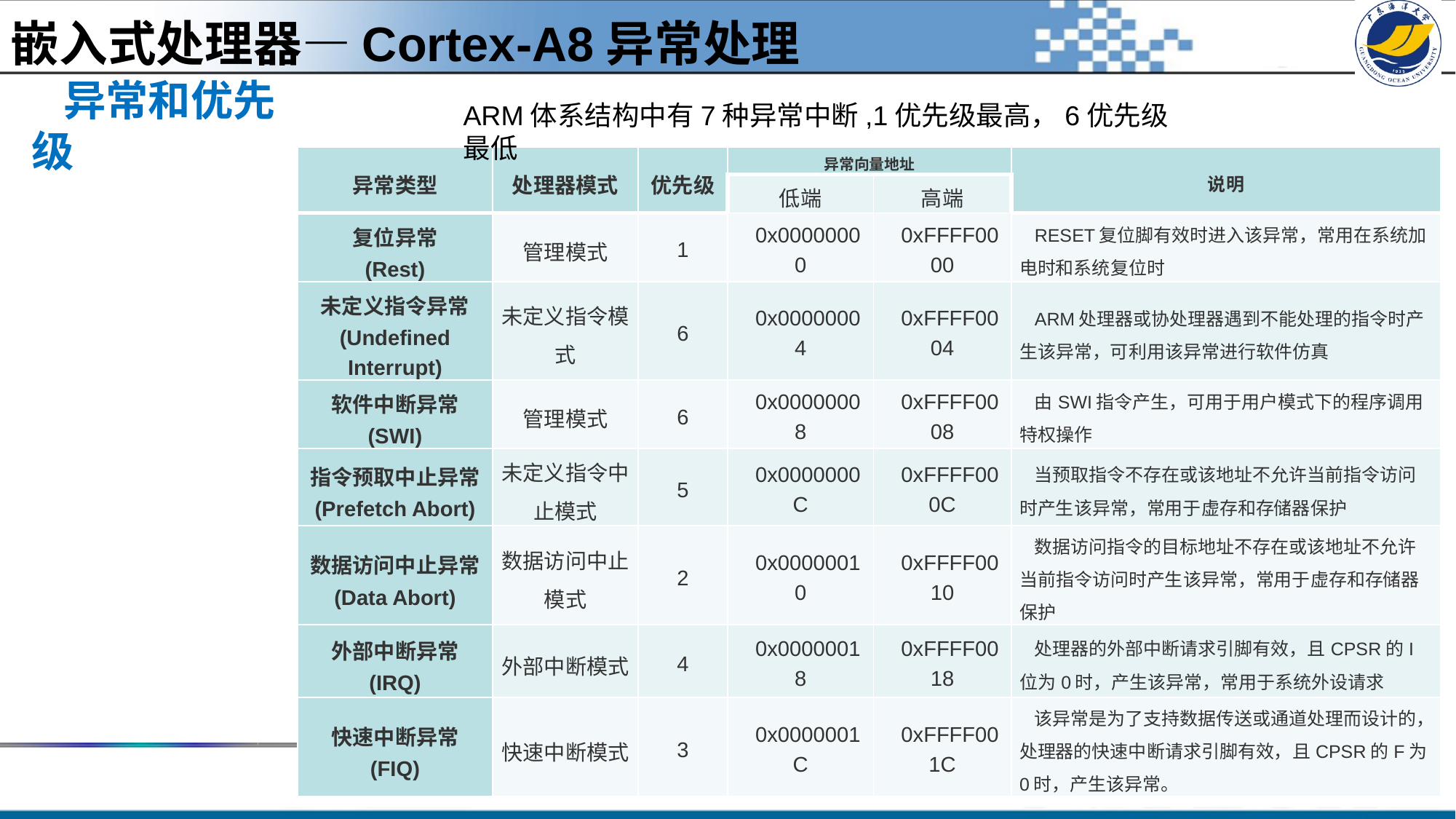

嵌入式处理器—Cortex-A8异常处理
异常和优先级
ARM体系结构中有7种异常中断,1优先级最高，6优先级最低
| 异常类型 | 处理器模式 | 优先级 | 异常向量地址 |  | 说明 |
| --- | --- | --- | --- | --- | --- |
|  |  |  | 低端 | 高端 |  |
| 复位异常 (Rest) | 管理模式 | 1 | 0x00000000 | 0xFFFF0000 | RESET复位脚有效时进入该异常，常用在系统加电时和系统复位时 |
| 未定义指令异常 (Undefined Interrupt) | 未定义指令模式 | 6 | 0x00000004 | 0xFFFF0004 | ARM处理器或协处理器遇到不能处理的指令时产生该异常，可利用该异常进行软件仿真 |
| 软件中断异常 (SWI) | 管理模式 | 6 | 0x00000008 | 0xFFFF0008 | 由SWI指令产生，可用于用户模式下的程序调用特权操作 |
| 指令预取中止异常 (Prefetch Abort) | 未定义指令中止模式 | 5 | 0x0000000C | 0xFFFF000C | 当预取指令不存在或该地址不允许当前指令访问时产生该异常，常用于虚存和存储器保护 |
| 数据访问中止异常 (Data Abort) | 数据访问中止模式 | 2 | 0x00000010 | 0xFFFF0010 | 数据访问指令的目标地址不存在或该地址不允许当前指令访问时产生该异常，常用于虚存和存储器保护 |
| 外部中断异常 (IRQ) | 外部中断模式 | 4 | 0x00000018 | 0xFFFF0018 | 处理器的外部中断请求引脚有效，且CPSR的I位为0时，产生该异常，常用于系统外设请求 |
| 快速中断异常 (FIQ) | 快速中断模式 | 3 | 0x0000001C | 0xFFFF001C | 该异常是为了支持数据传送或通道处理而设计的，处理器的快速中断请求引脚有效，且CPSR的F为0时，产生该异常。 |
124